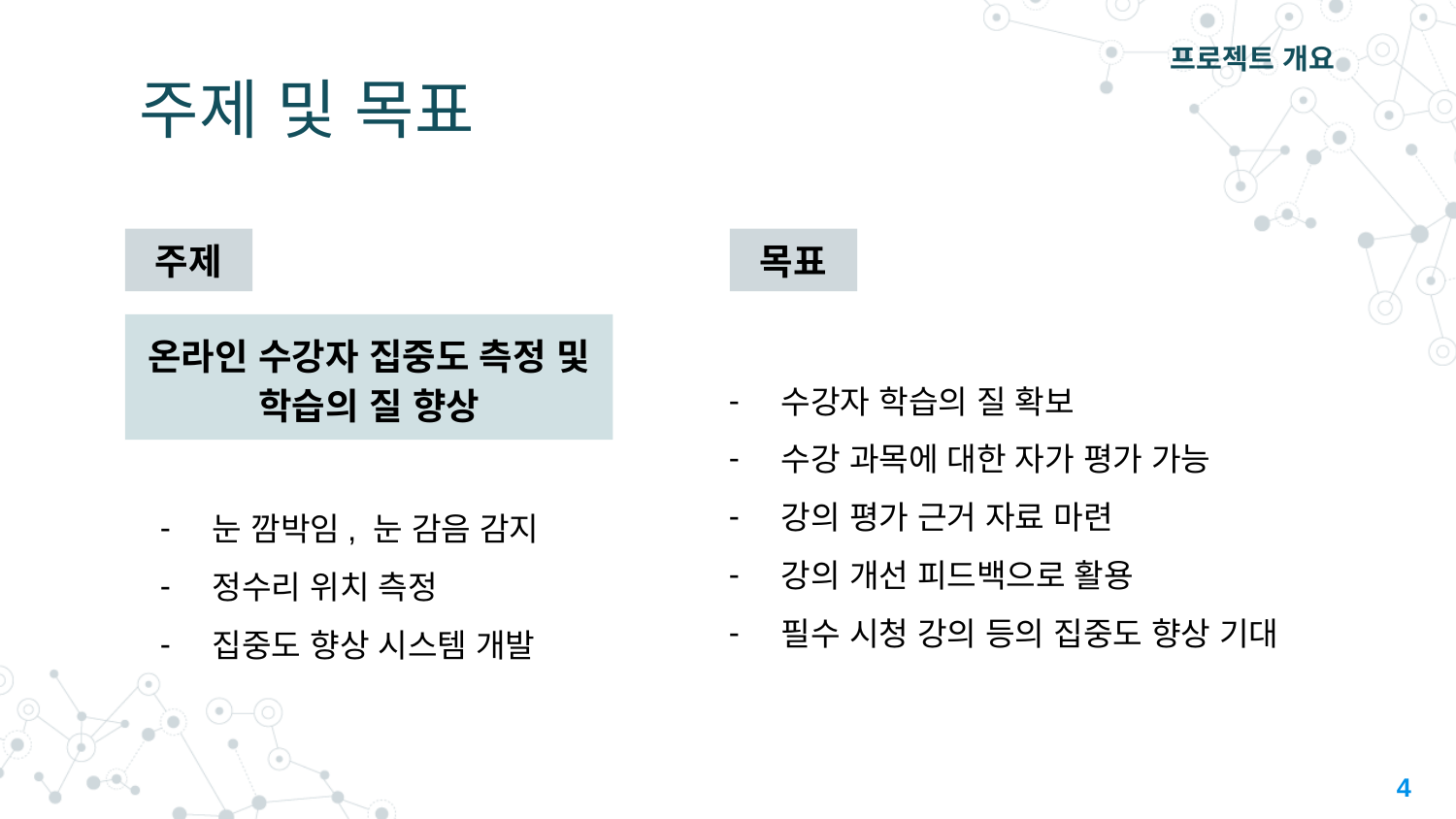

프로젝트 개요
# 주제 및 목표
주제
목표
온라인 수강자 집중도 측정 및 학습의 질 향상
수강자 학습의 질 확보
수강 과목에 대한 자가 평가 가능
강의 평가 근거 자료 마련
강의 개선 피드백으로 활용
필수 시청 강의 등의 집중도 향상 기대

눈 깜박임, 눈 감음 감지
정수리 위치 측정
집중도 향상 시스템 개발

4